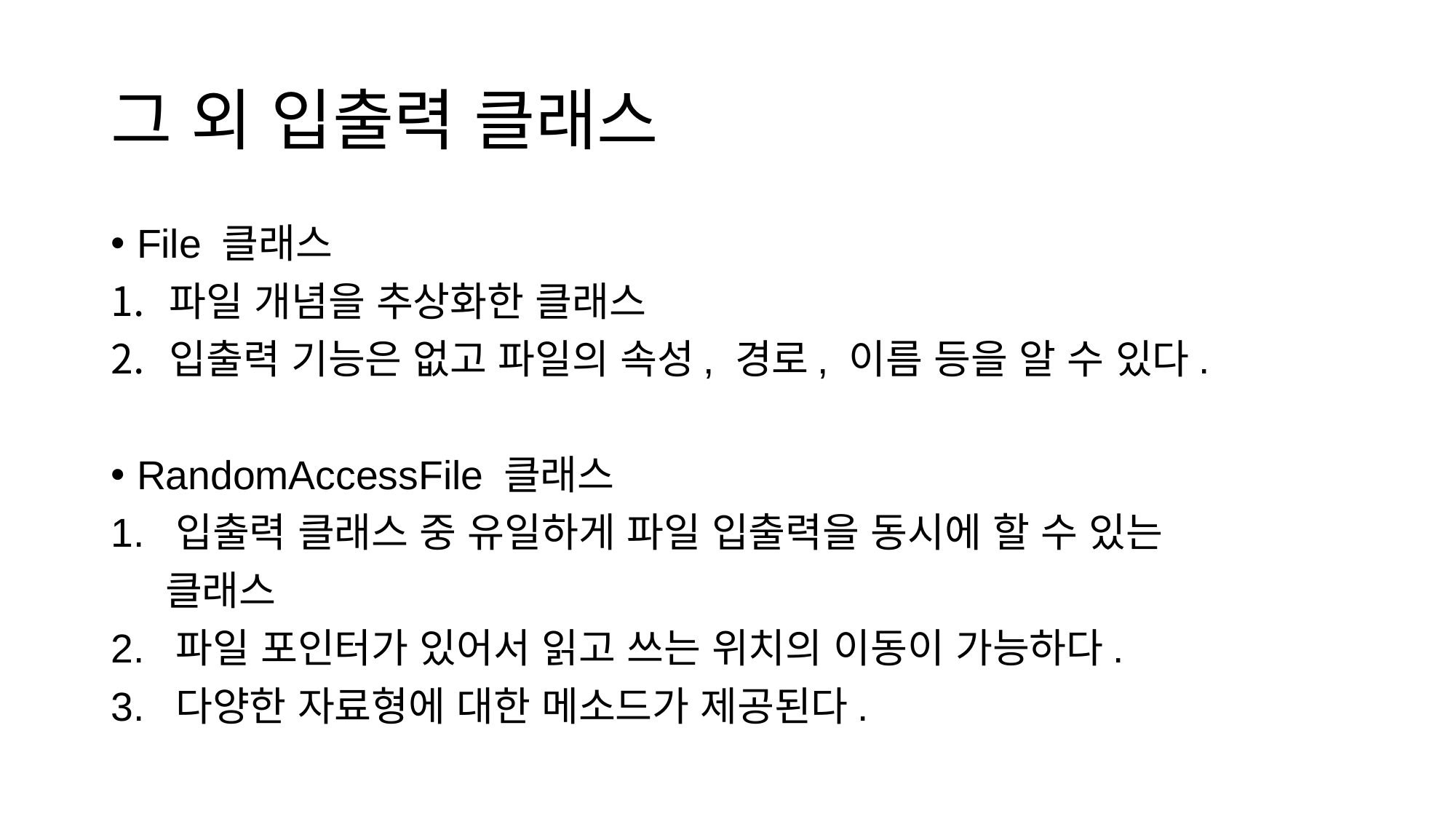

# 그 외 입출력 클래스
File 클래스
파일 개념을 추상화한 클래스
입출력 기능은 없고 파일의 속성, 경로, 이름 등을 알 수 있다.

RandomAccessFile 클래스
1.  입출력 클래스 중 유일하게 파일 입출력을 동시에 할 수 있는
    클래스
2.  파일 포인터가 있어서 읽고 쓰는 위치의 이동이 가능하다.
3.  다양한 자료형에 대한 메소드가 제공된다.